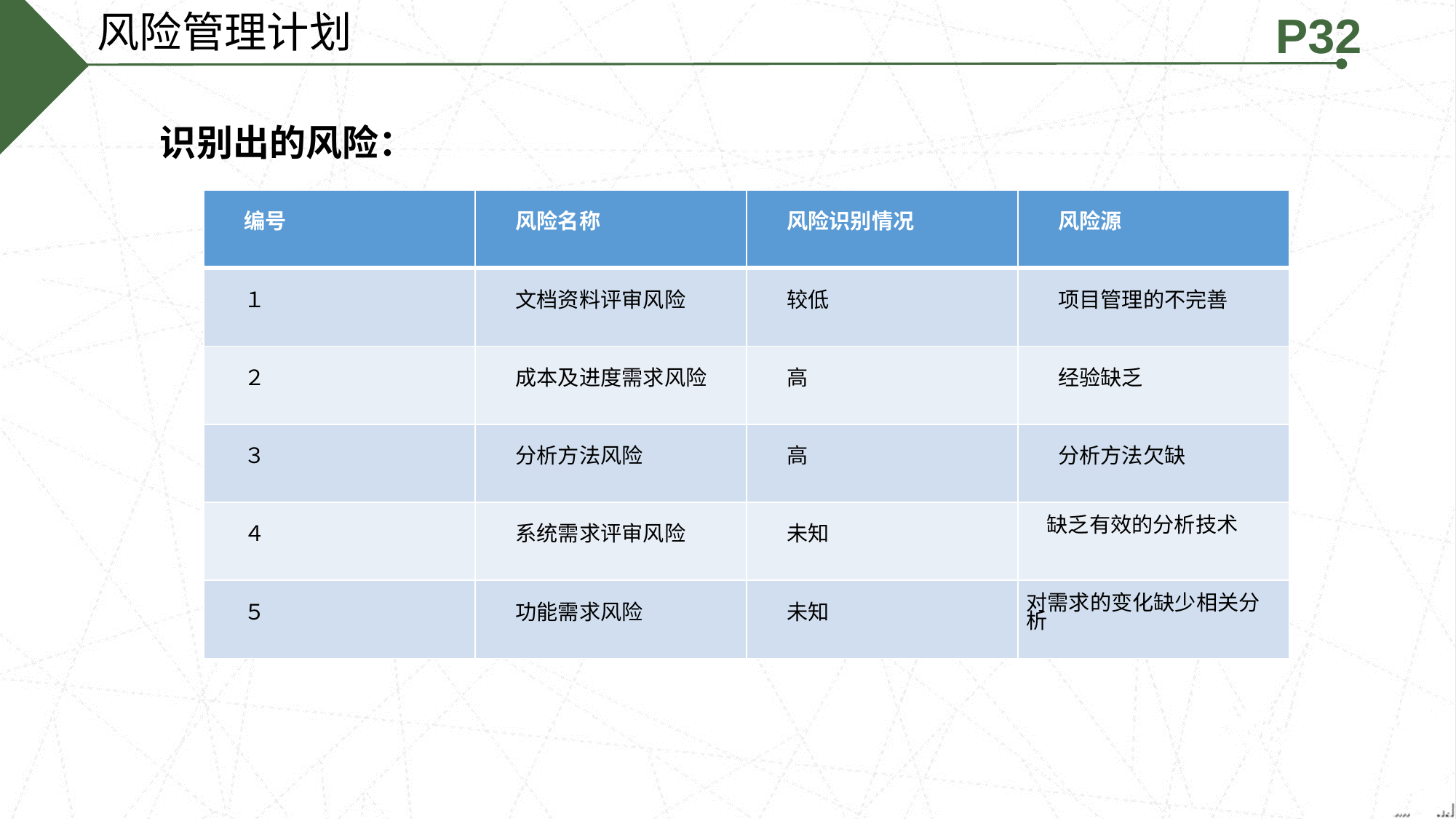

风险管理计划
P32

识别出的风险：

| 编号 | 风险名称 | 风险识别情况 | 风险源 |
| --- | --- | --- | --- |
| １ | 文档资料评审风险 | 较低 | 项目管理的不完善 |
| ２ | 成本及进度需求风险 | 高 | 经验缺乏 |
| ３ | 分析方法风险 | 高 | 分析方法欠缺 |
| ４ | 系统需求评审风险 | 未知 | 缺乏有效的分析技术 |
| ５ | 功能需求风险 | 未知 | 对需求的变化缺少相关分析 |